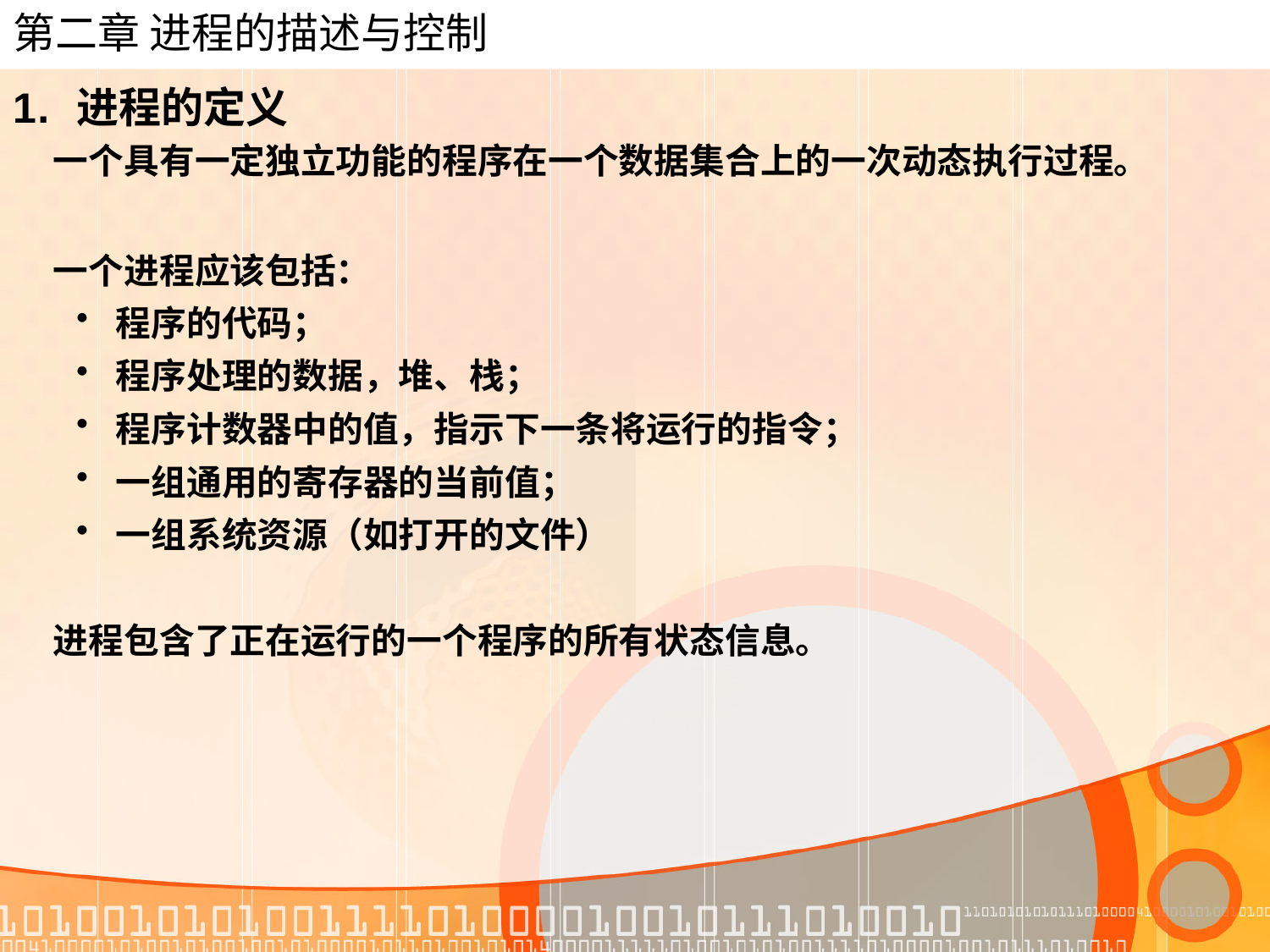

# 第二章 进程的描述与控制
进程的定义
    一个具有一定独立功能的程序在一个数据集合上的一次动态执行过程。

    一个进程应该包括：
程序的代码；
程序处理的数据，堆、栈；
程序计数器中的值，指示下一条将运行的指令；
一组通用的寄存器的当前值；
一组系统资源（如打开的文件）

    进程包含了正在运行的一个程序的所有状态信息。